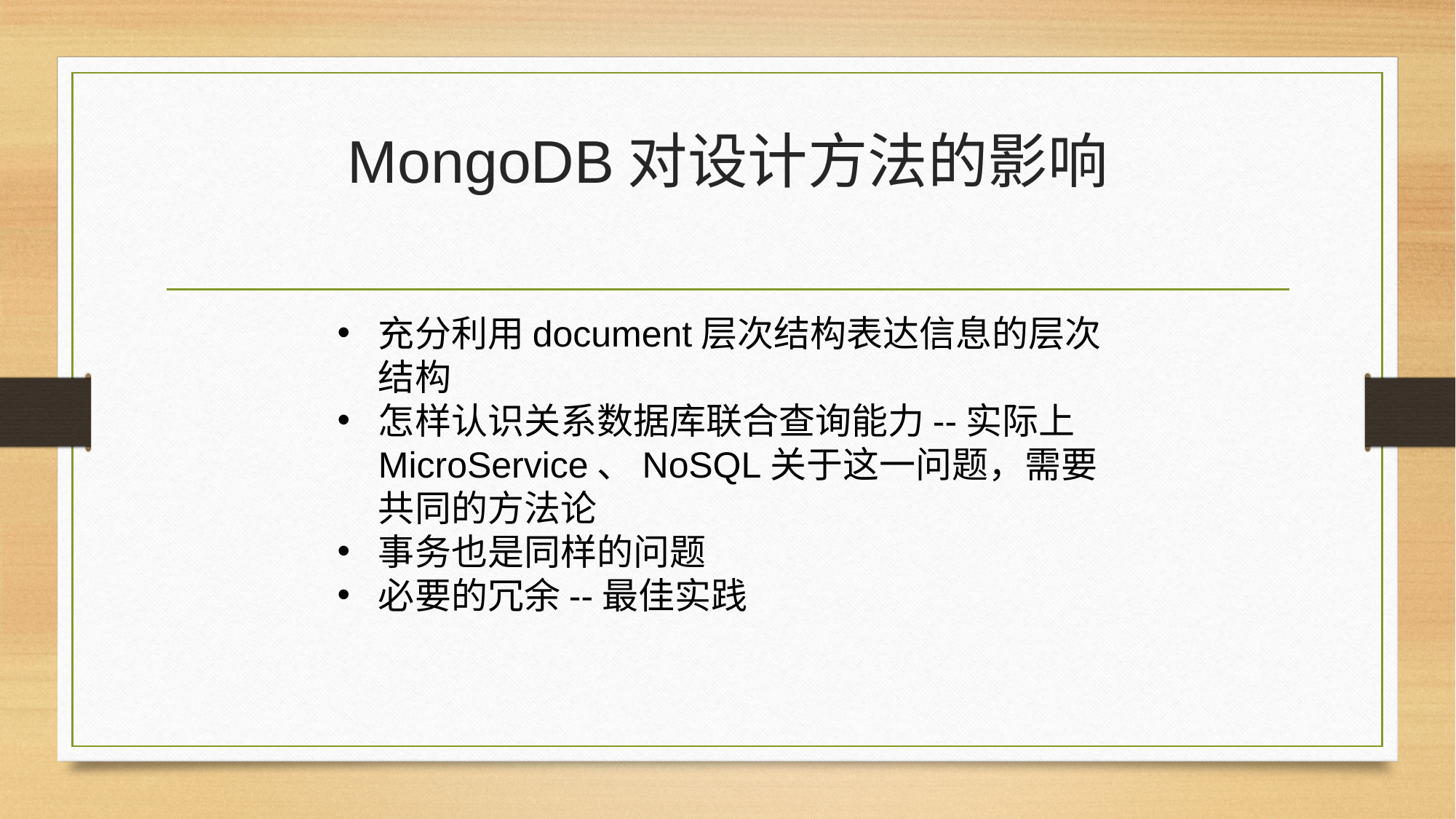

# MongoDB对设计方法的影响
充分利用document层次结构表达信息的层次结构
怎样认识关系数据库联合查询能力--实际上MicroService、NoSQL关于这一问题，需要共同的方法论
事务也是同样的问题
必要的冗余--最佳实践